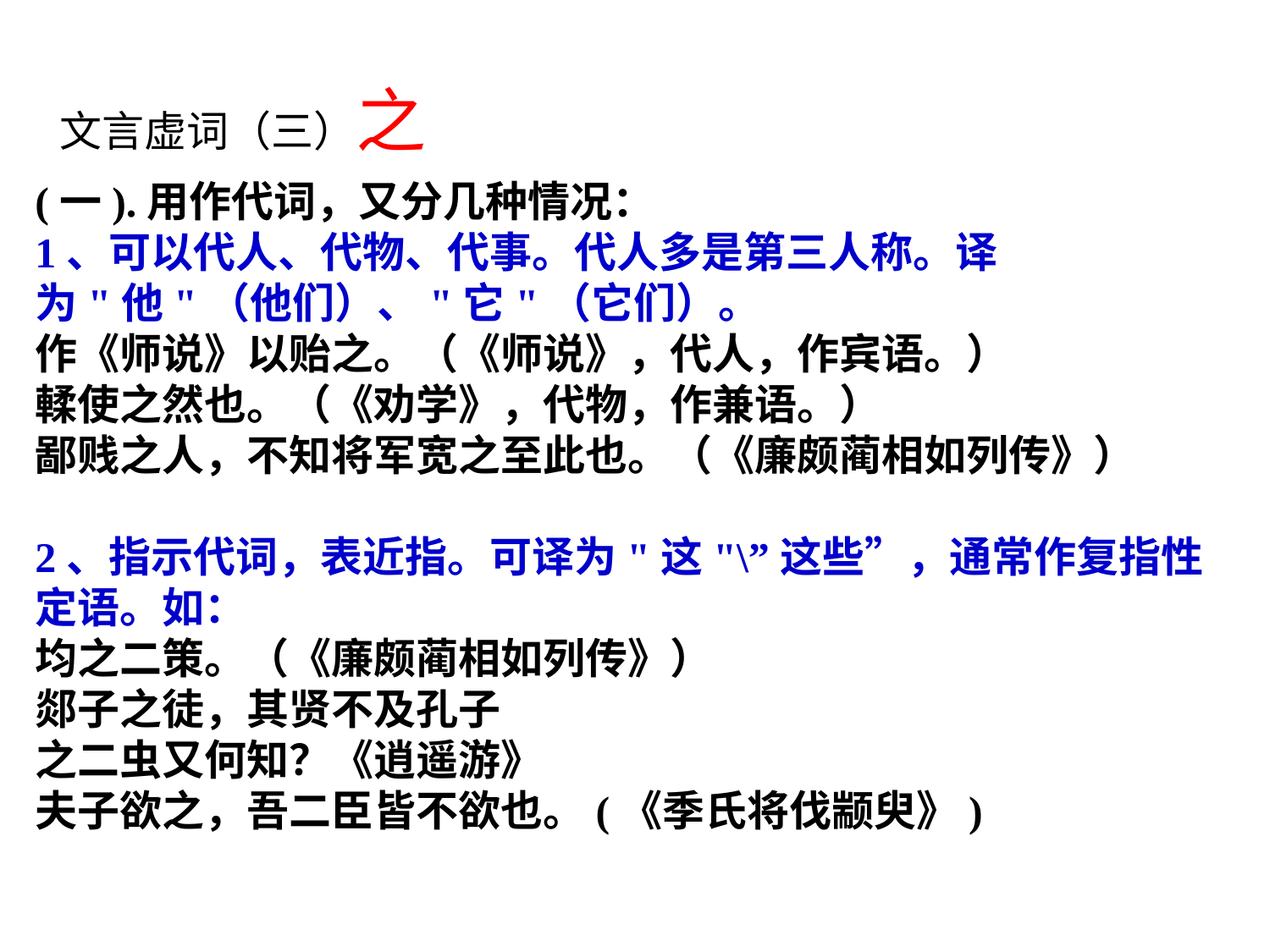

文言虚词（三）之
(一).用作代词，又分几种情况：
1、可以代人、代物、代事。代人多是第三人称。译为"他"（他们）、"它"（它们）。
作《师说》以贻之。（《师说》，代人，作宾语。）
輮使之然也。（《劝学》，代物，作兼语。）
鄙贱之人，不知将军宽之至此也。（《廉颇蔺相如列传》）

2、指示代词，表近指。可译为"这"\”这些”，通常作复指性定语。如：
均之二策。（《廉颇蔺相如列传》）
郯子之徒，其贤不及孔子
之二虫又何知？《逍遥游》
夫子欲之，吾二臣皆不欲也。(《季氏将伐颛臾》)